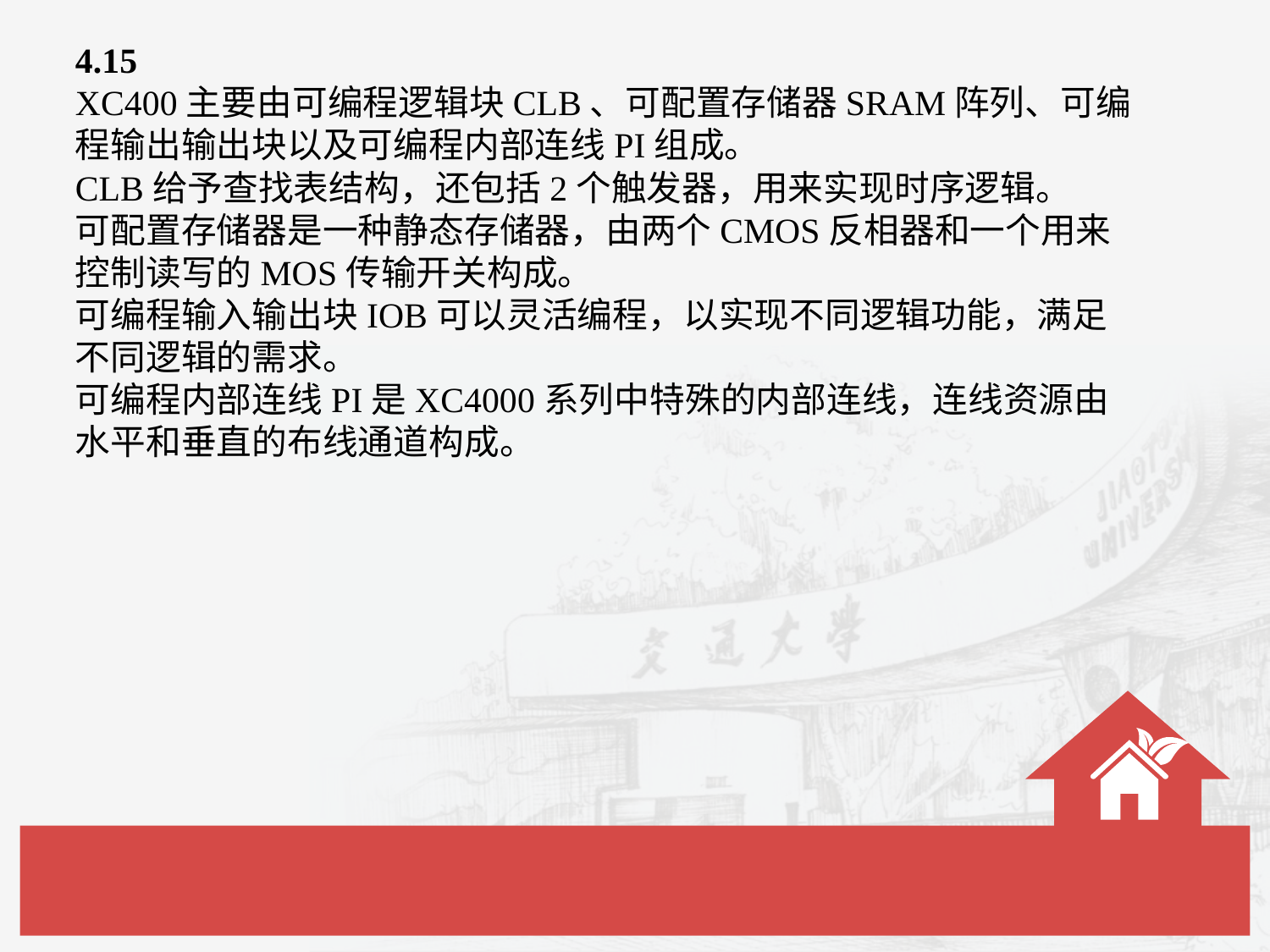

4.15
XC400主要由可编程逻辑块CLB、可配置存储器SRAM阵列、可编程输出输出块以及可编程内部连线PI组成。
CLB给予查找表结构，还包括2个触发器，用来实现时序逻辑。
可配置存储器是一种静态存储器，由两个CMOS反相器和一个用来控制读写的MOS传输开关构成。
可编程输入输出块IOB可以灵活编程，以实现不同逻辑功能，满足不同逻辑的需求。
可编程内部连线PI是XC4000系列中特殊的内部连线，连线资源由水平和垂直的布线通道构成。